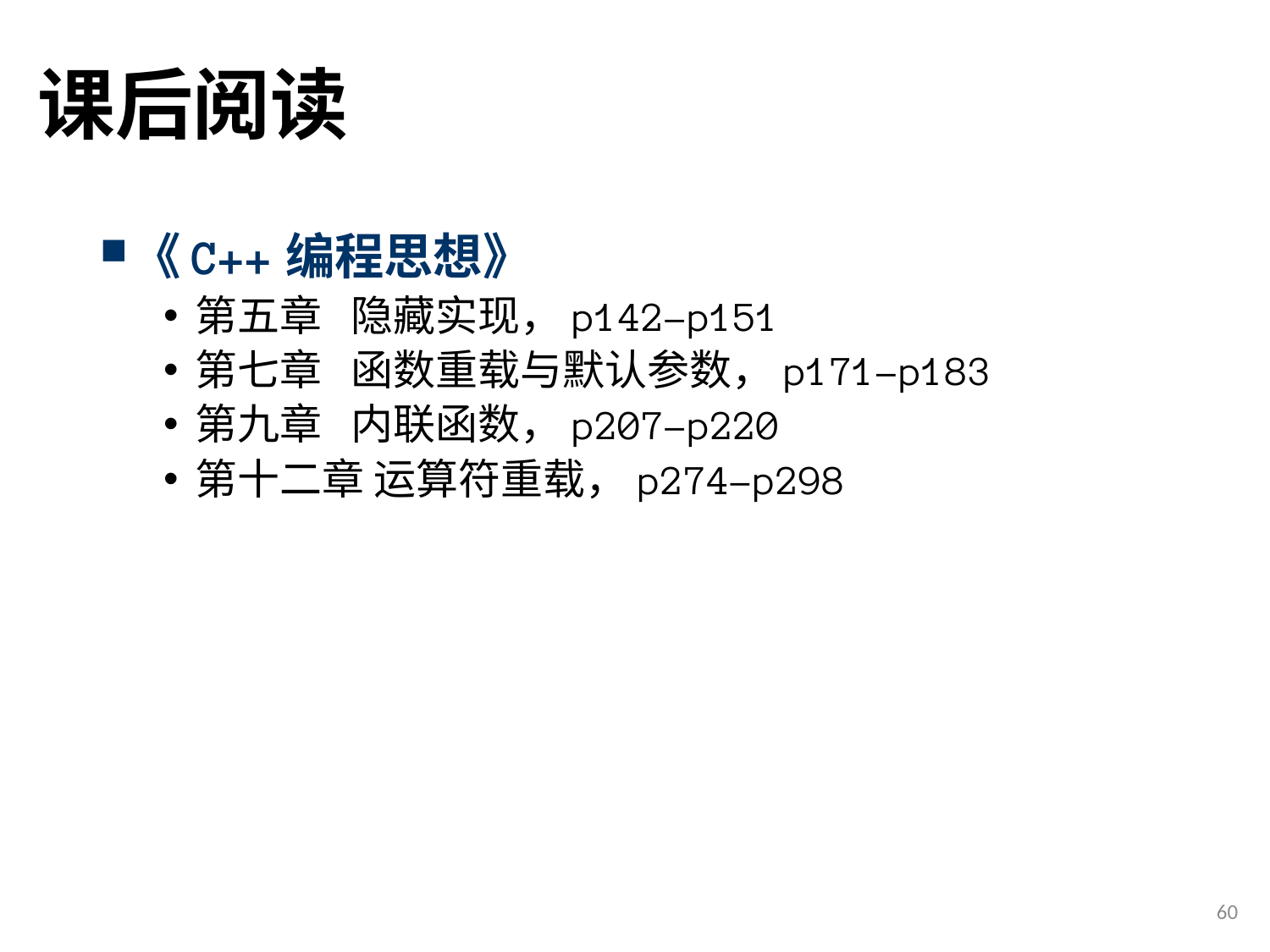

# 课后阅读
《C++编程思想》
第五章   隐藏实现，p142-p151
第七章   函数重载与默认参数，p171-p183
第九章   内联函数，p207-p220
第十二章 运算符重载，p274-p298
60